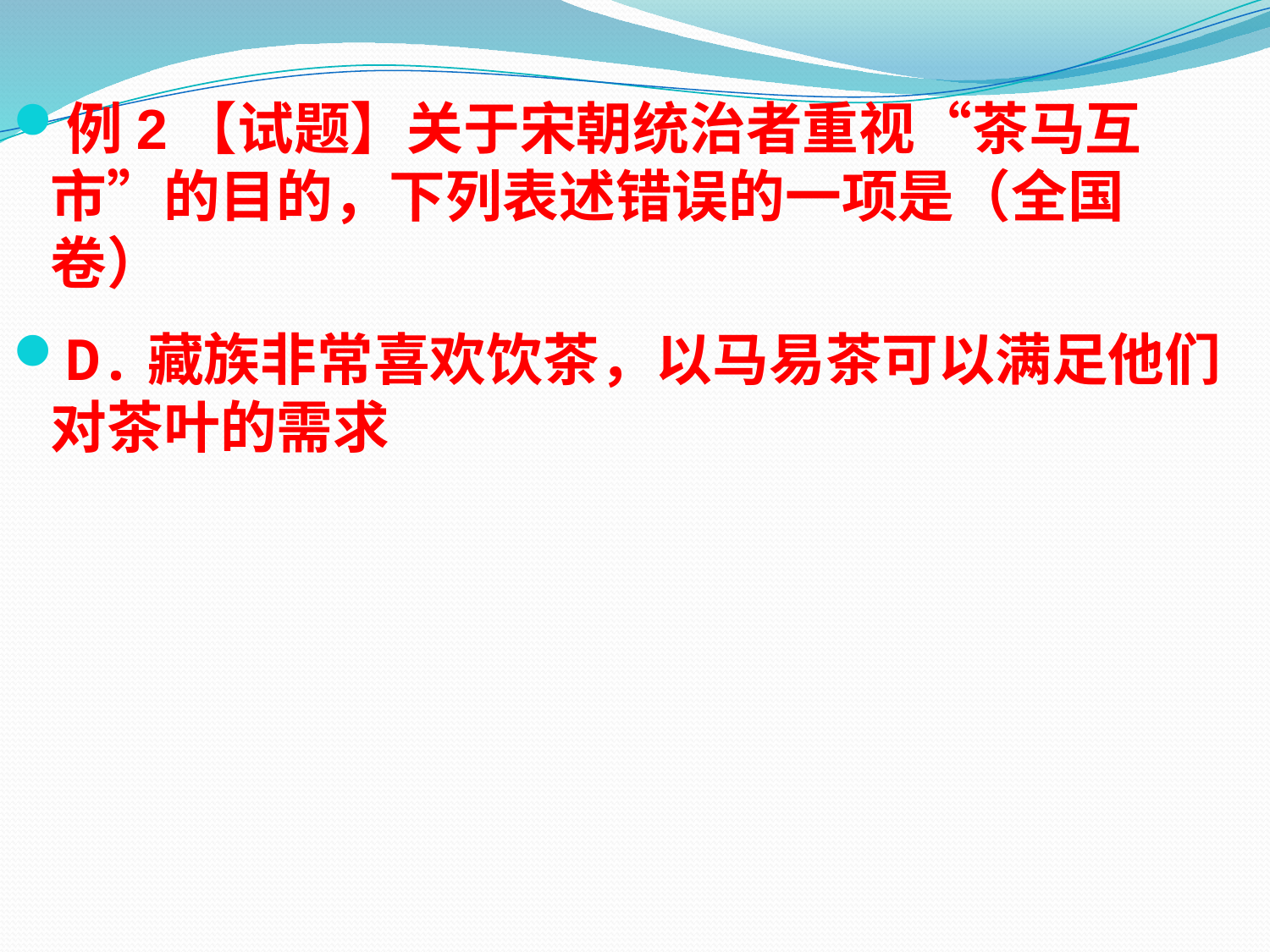

例2【试题】关于宋朝统治者重视“茶马互市”的目的，下列表述错误的一项是（全国卷）
D.藏族非常喜欢饮茶，以马易茶可以满足他们对茶叶的需求